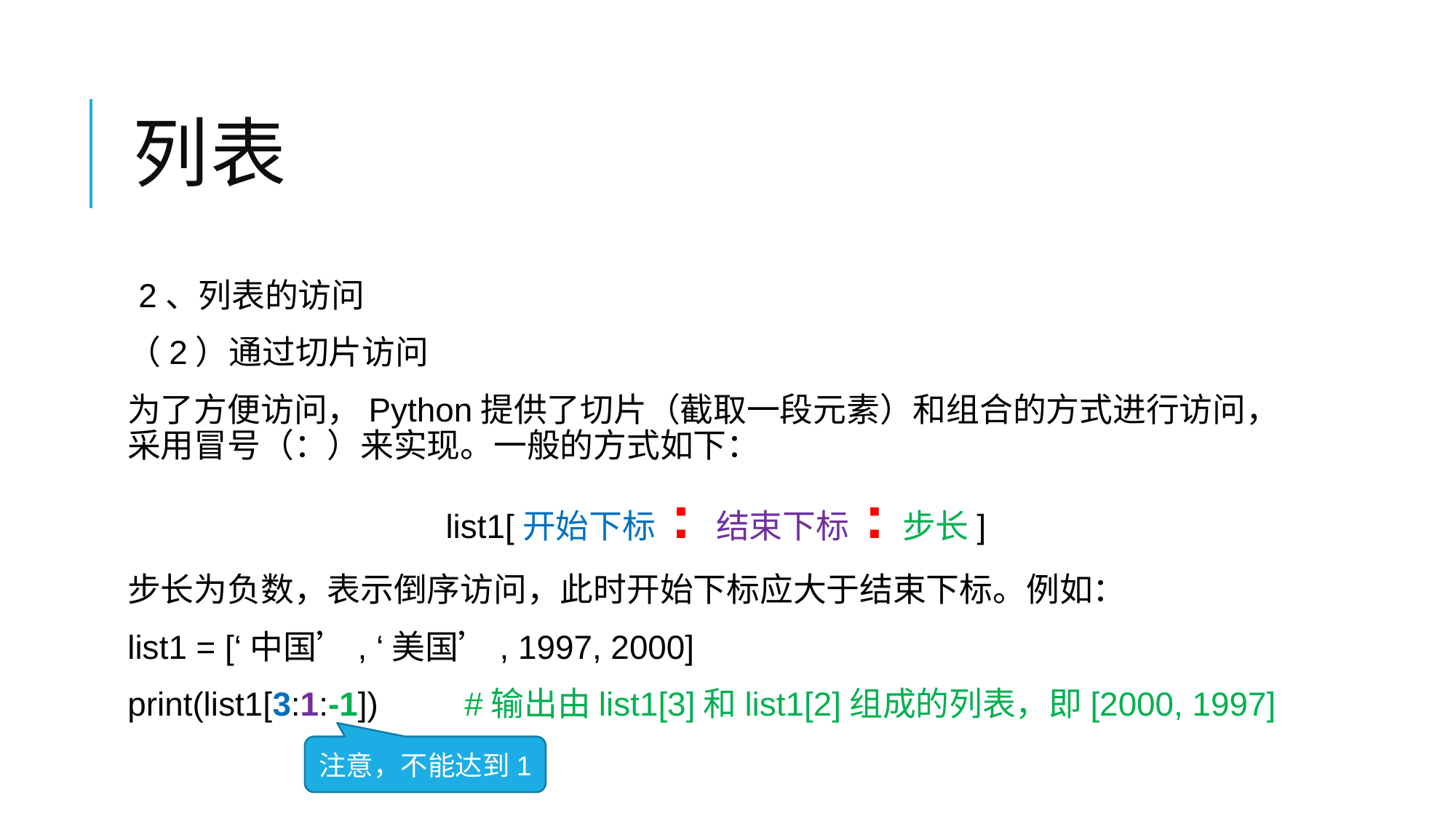

# 列表
2、列表的访问
（2）通过切片访问
为了方便访问，Python提供了切片（截取一段元素）和组合的方式进行访问，采用冒号（：）来实现。一般的方式如下：
list1[开始下标 : 结束下标 : 步长]
步长为负数，表示倒序访问，此时开始下标应大于结束下标。例如：
list1 = [‘中国’, ‘美国’, 1997, 2000]
print(list1[3:1:-1])	 #输出由list1[3]和list1[2]组成的列表，即[2000, 1997]
注意，不能达到1